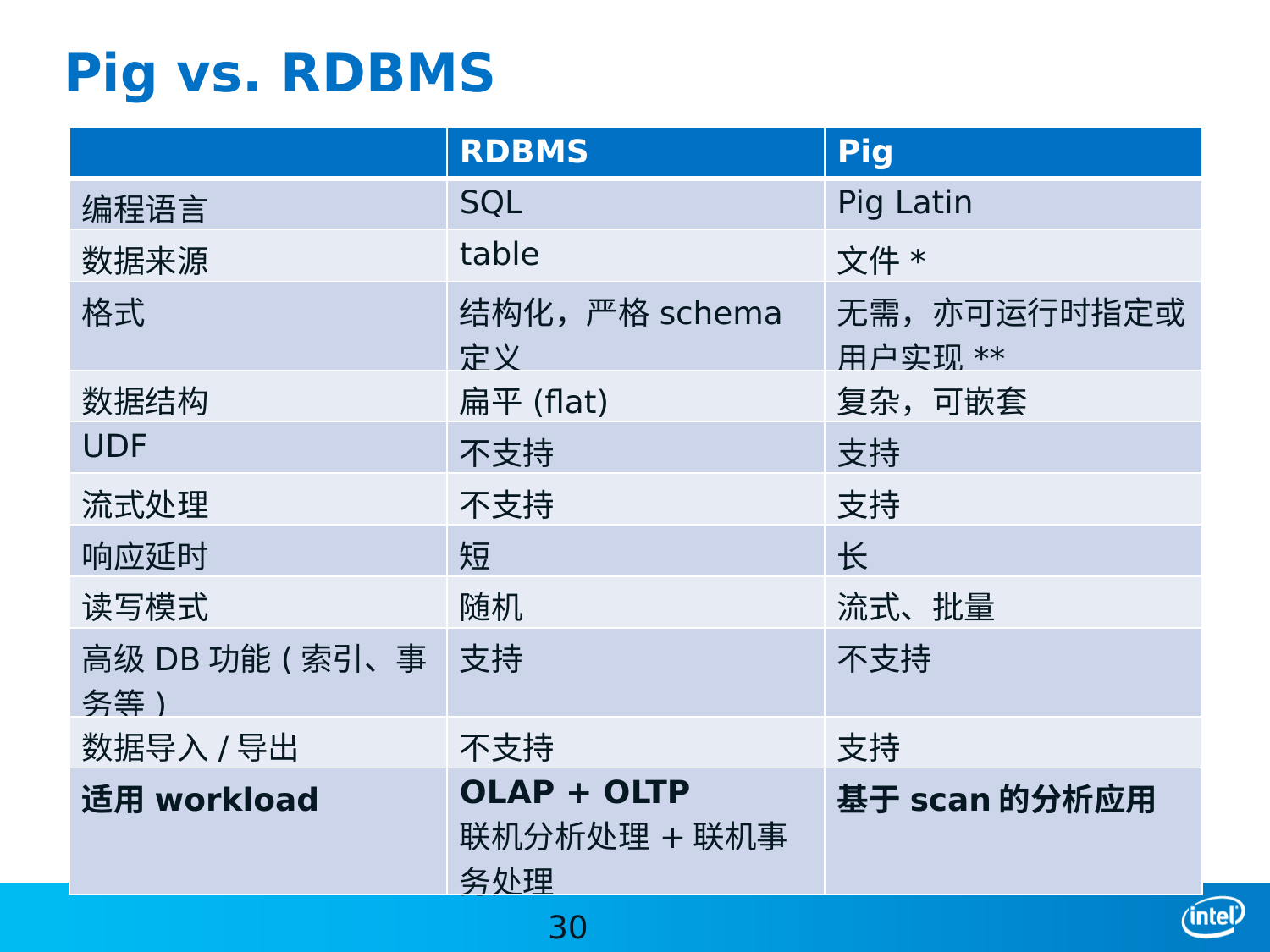

# Pig vs. RDBMS
|  | RDBMS | Pig |
| --- | --- | --- |
| 编程语言 | SQL | Pig Latin |
| 数据来源 | table | 文件\* |
| 格式 | 结构化，严格schema定义 | 无需，亦可运行时指定或用户实现\*\* |
| 数据结构 | 扁平(flat) | 复杂，可嵌套 |
| UDF | 不支持 | 支持 |
| 流式处理 | 不支持 | 支持 |
| 响应延时 | 短 | 长 |
| 读写模式 | 随机 | 流式、批量 |
| 高级DB功能(索引、事务等) | 支持 | 不支持 |
| 数据导入/导出 | 不支持 | 支持 |
| 适用workload | OLAP + OLTP 联机分析处理+联机事务处理 | 基于scan的分析应用 |
30